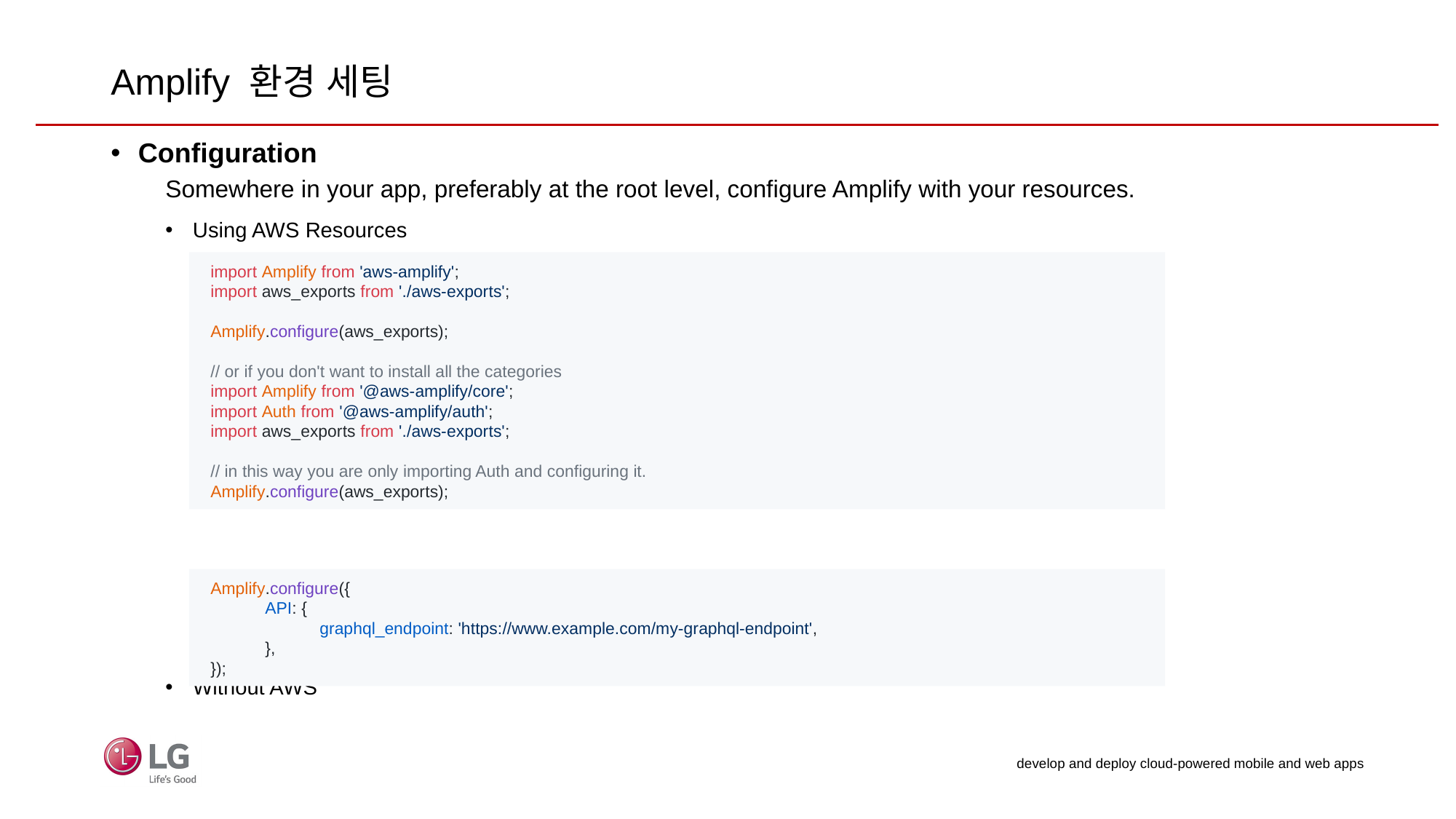

# Amplify 환경 세팅
Configuration
Somewhere in your app, preferably at the root level, configure Amplify with your resources.

Using AWS Resources

Without AWS

import Amplify from 'aws-amplify';
import aws_exports from './aws-exports';

Amplify.configure(aws_exports);

// or if you don't want to install all the categories
import Amplify from '@aws-amplify/core';
import Auth from '@aws-amplify/auth';
import aws_exports from './aws-exports';

// in this way you are only importing Auth and configuring it.
Amplify.configure(aws_exports);
Amplify.configure({
API: {
graphql_endpoint: 'https://www.example.com/my-graphql-endpoint',
},
});